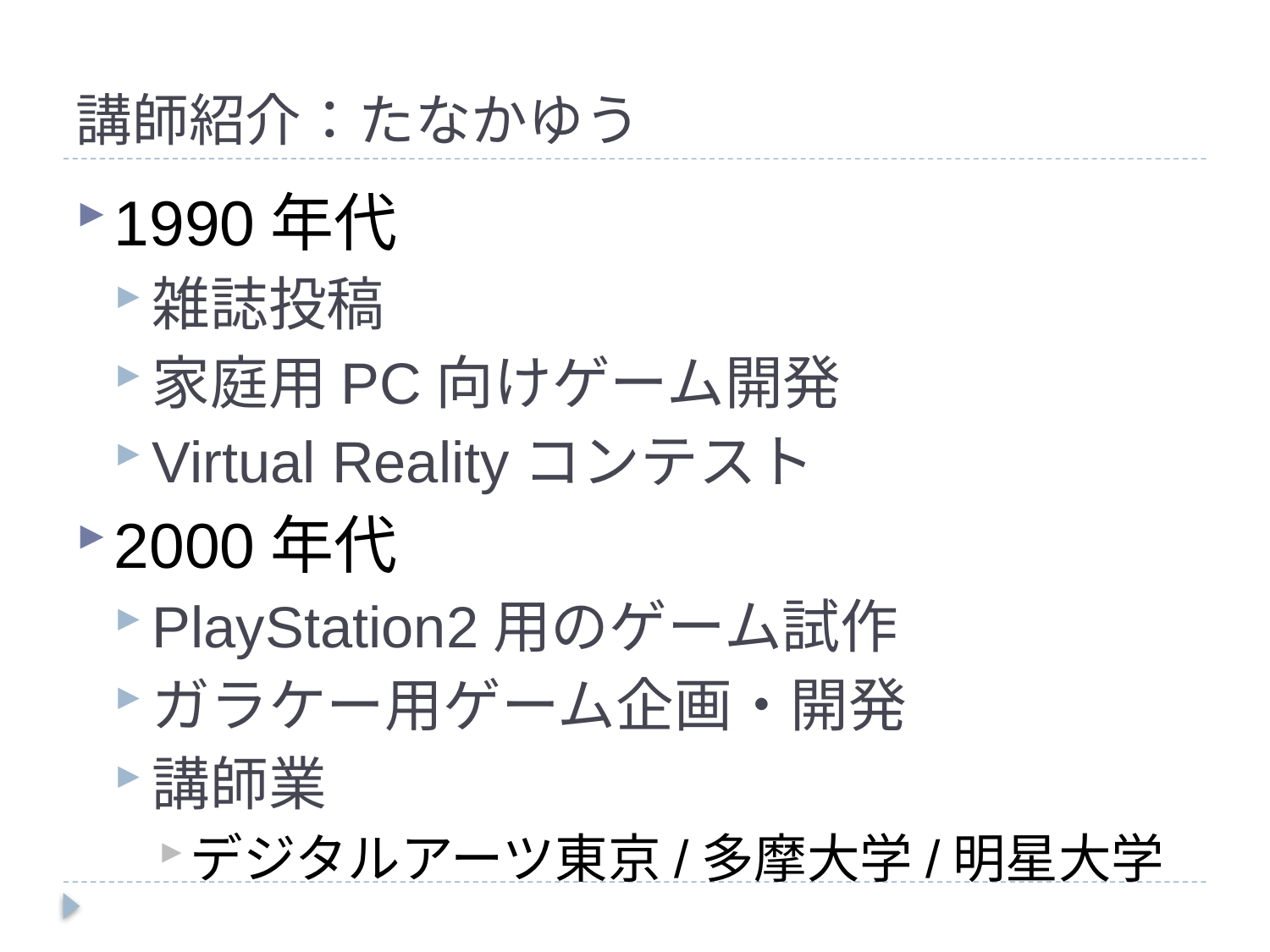

# 講師紹介：たなかゆう
1990年代
雑誌投稿
家庭用PC向けゲーム開発
Virtual Realityコンテスト
2000年代
PlayStation2用のゲーム試作
ガラケー用ゲーム企画・開発
講師業
デジタルアーツ東京/多摩大学/明星大学